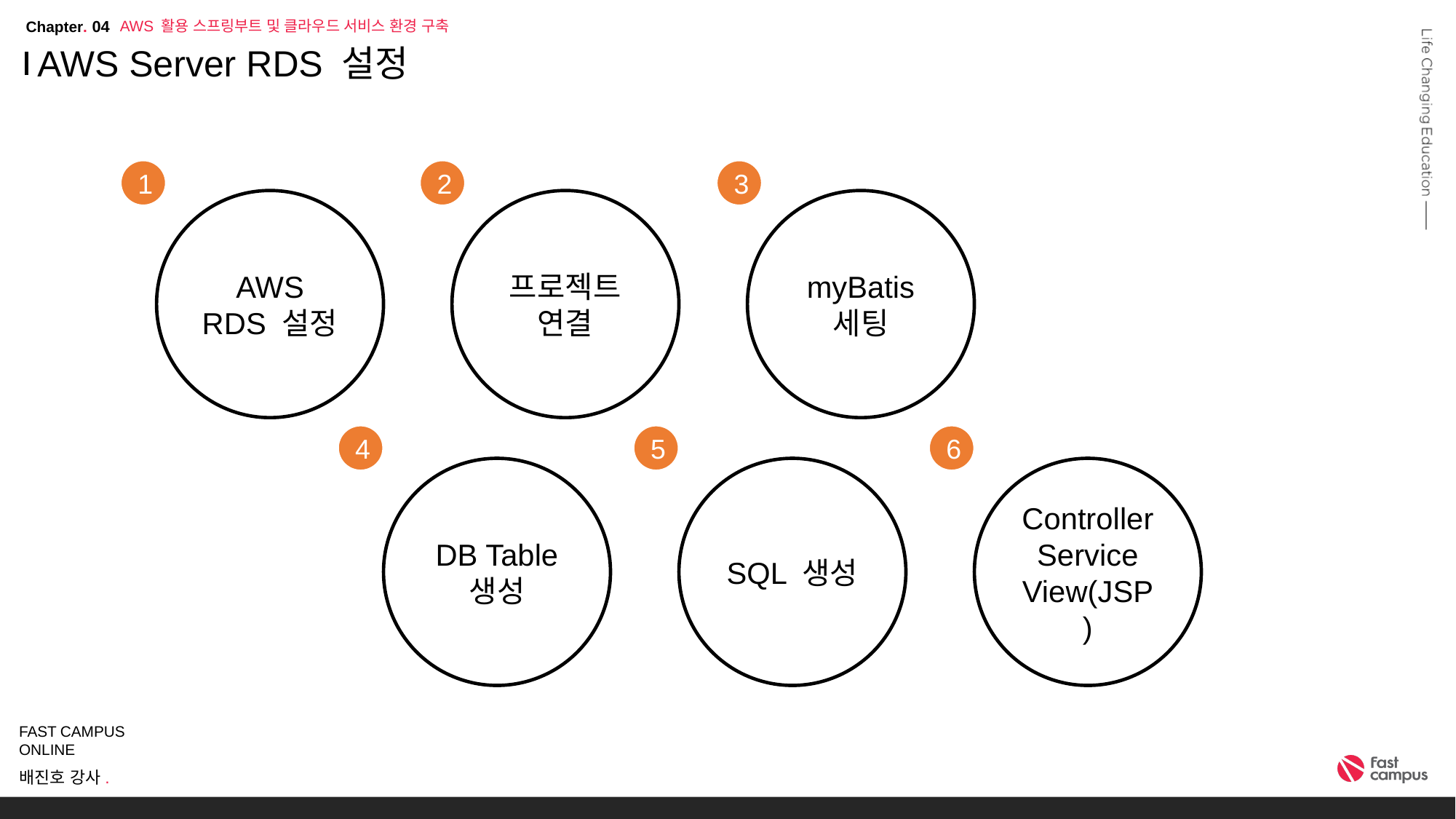

AWS 활용 스프링부트 및 클라우드 서비스 환경 구축
04
# AWS Server RDS 설정
1
2
3
AWS
RDS 설정
프로젝트 연결
myBatis
세팅
4
5
6
Controller
Service
View(JSP)
DB Table
생성
SQL 생성